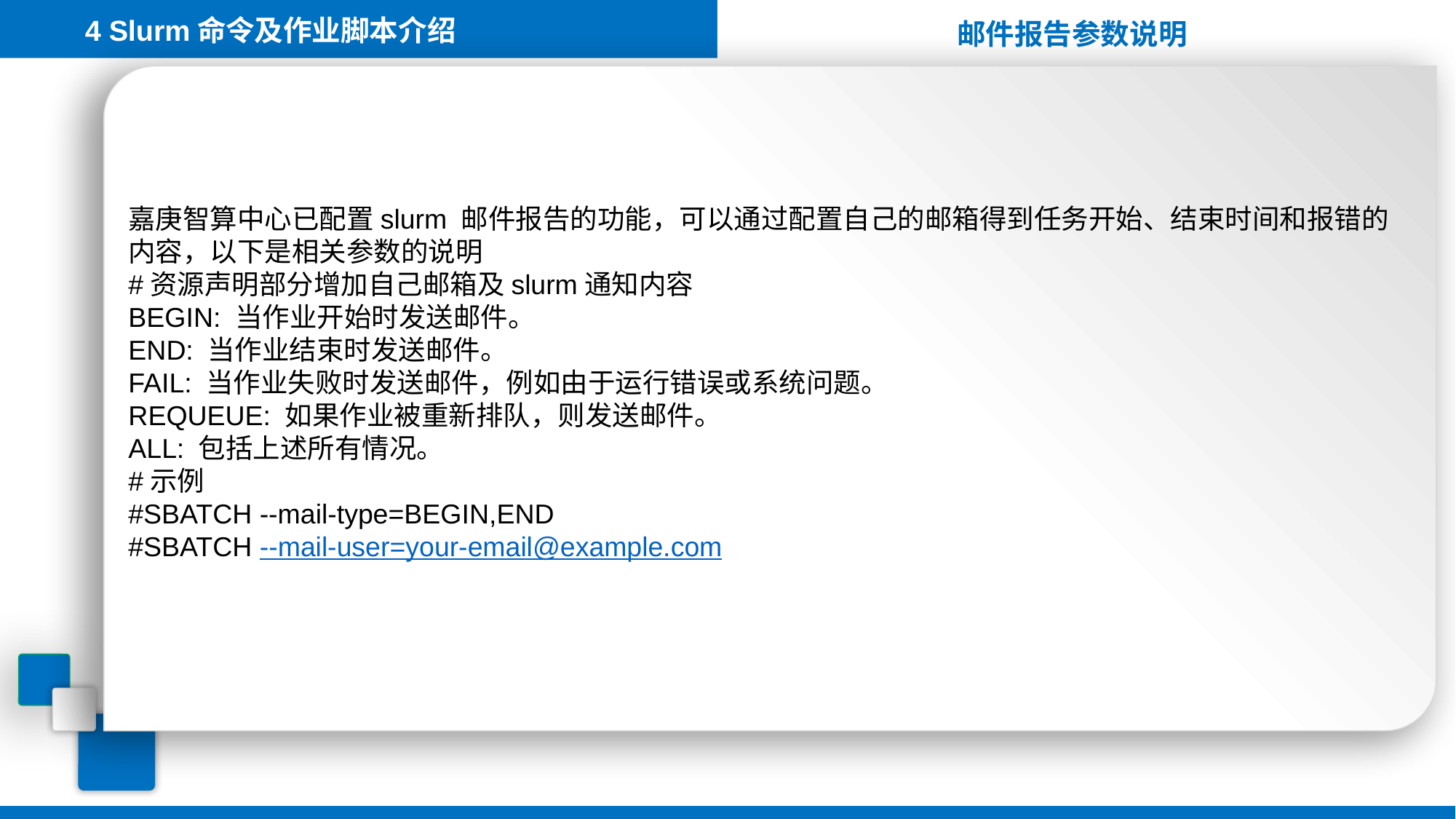

4 Slurm命令及作业脚本介绍

邮件报告参数说明
嘉庚智算中心已配置slurm 邮件报告的功能，可以通过配置自己的邮箱得到任务开始、结束时间和报错的内容，以下是相关参数的说明
#资源声明部分增加自己邮箱及slurm通知内容
BEGIN: 当作业开始时发送邮件。
END: 当作业结束时发送邮件。
FAIL: 当作业失败时发送邮件，例如由于运行错误或系统问题。
REQUEUE: 如果作业被重新排队，则发送邮件。
ALL: 包括上述所有情况。
#示例
#SBATCH --mail-type=BEGIN,END
#SBATCH --mail-user=your-email@example.com